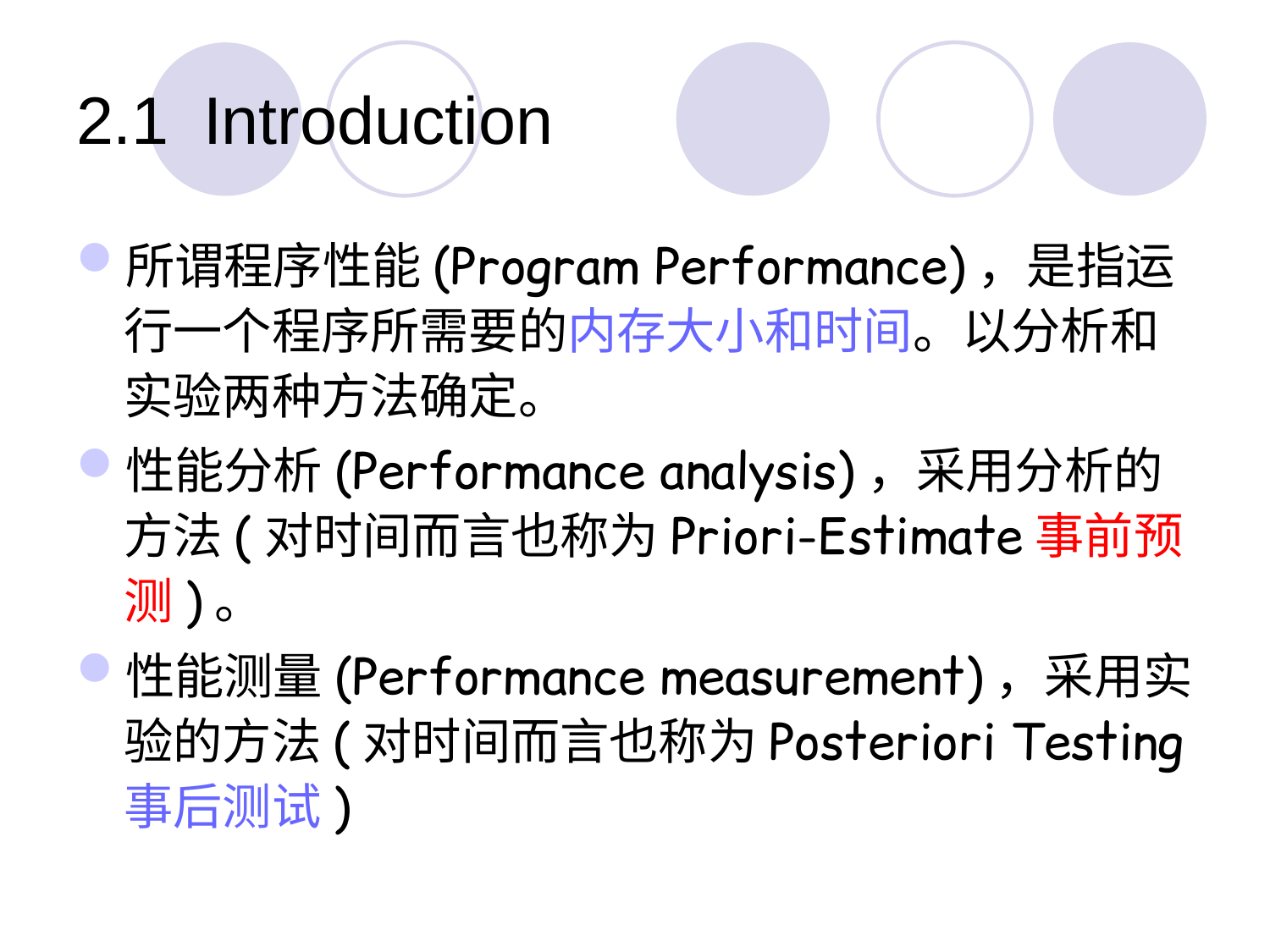

# 2.1	Introduction
所谓程序性能(Program Performance)，是指运行一个程序所需要的内存大小和时间。以分析和实验两种方法确定。
性能分析(Performance analysis)，采用分析的方法(对时间而言也称为Priori-Estimate事前预测)。
性能测量(Performance measurement)，采用实验的方法(对时间而言也称为Posteriori Testing事后测试)

11